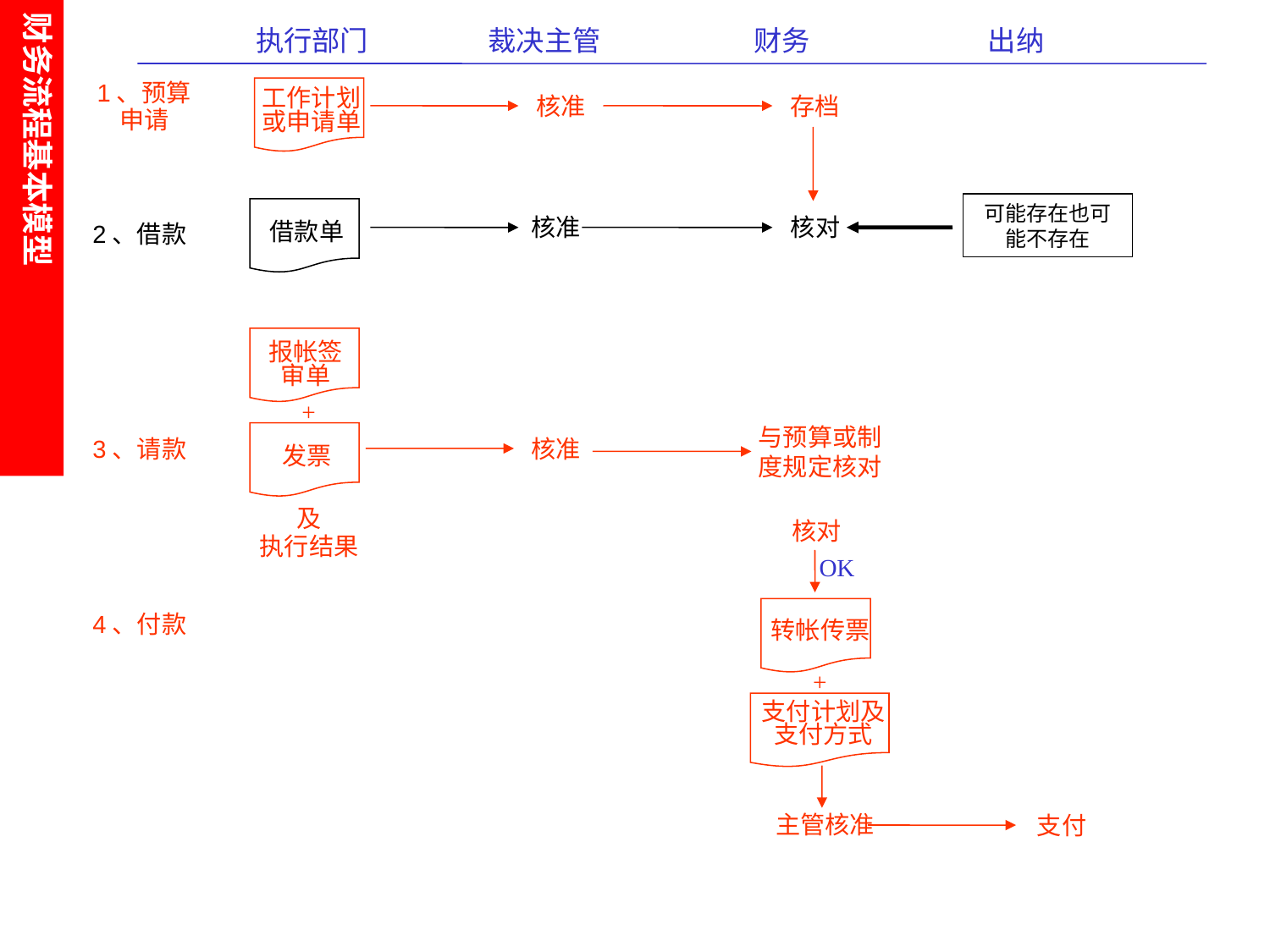

财务流程基本模型
执行部门                   裁决主管                        财务                            出纳

1、预算
   申请

工作计划或申请单
核准
存档

可能存在也可能不存在

核准
核对
2、借款
借款单

报帐签审单
+
与预算或制度规定核对

3、请款
核准
发票

及
执行结果
核对
OK

4、付款
转帐传票
+

支付计划及支付方式

支付
主管核准

121